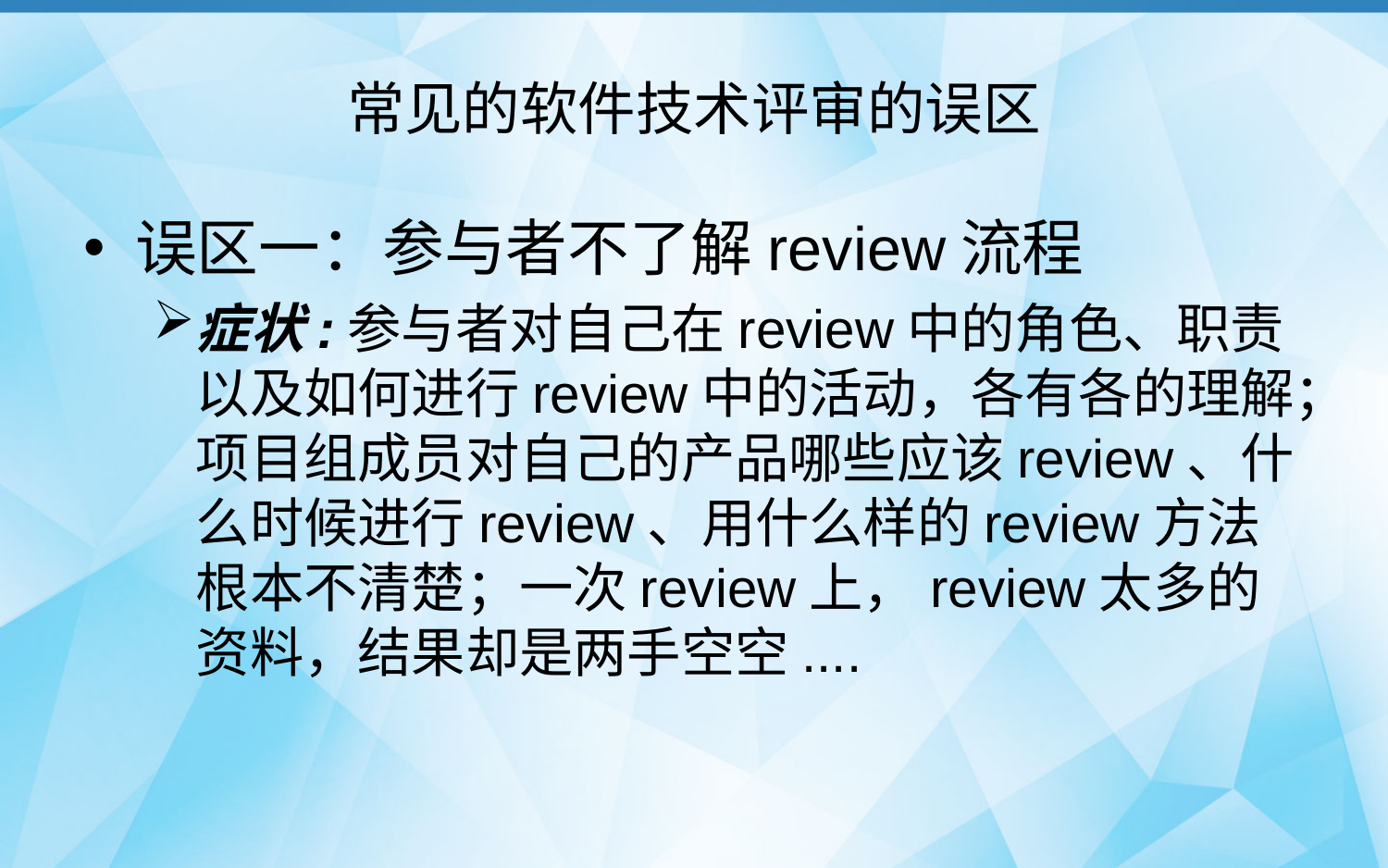

# 常见的软件技术评审的误区
误区一：参与者不了解review流程
症状:参与者对自己在review中的角色、职责以及如何进行review中的活动，各有各的理解；项目组成员对自己的产品哪些应该review、什么时候进行review、用什么样的review方法根本不清楚；一次review上，review太多的资料，结果却是两手空空....